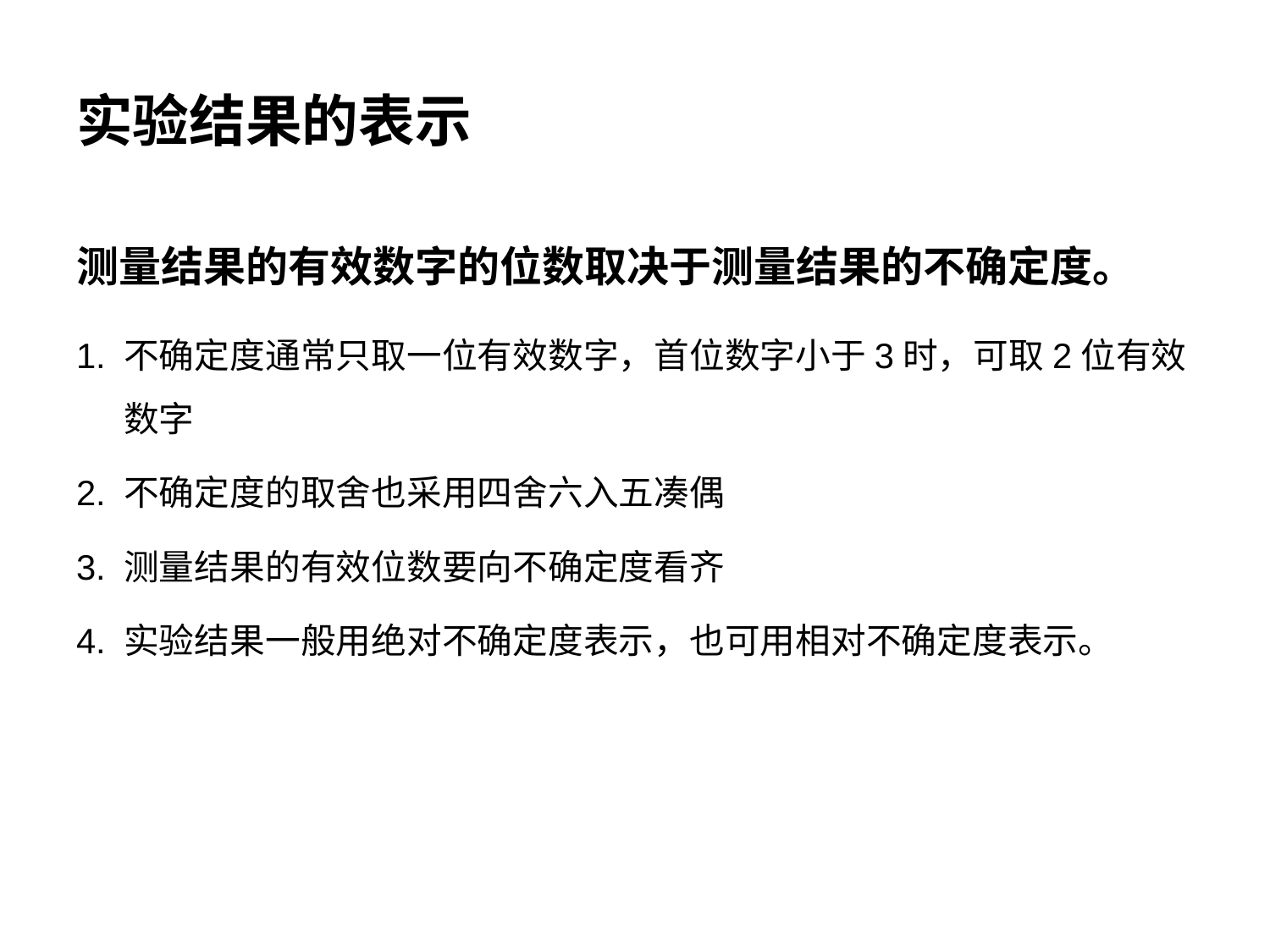

# 实验结果的表示
测量结果的有效数字的位数取决于测量结果的不确定度。
1. 不确定度通常只取一位有效数字，首位数字小于3时，可取2位有效数字
2. 不确定度的取舍也采用四舍六入五凑偶
3. 测量结果的有效位数要向不确定度看齐
4. 实验结果一般用绝对不确定度表示，也可用相对不确定度表示。